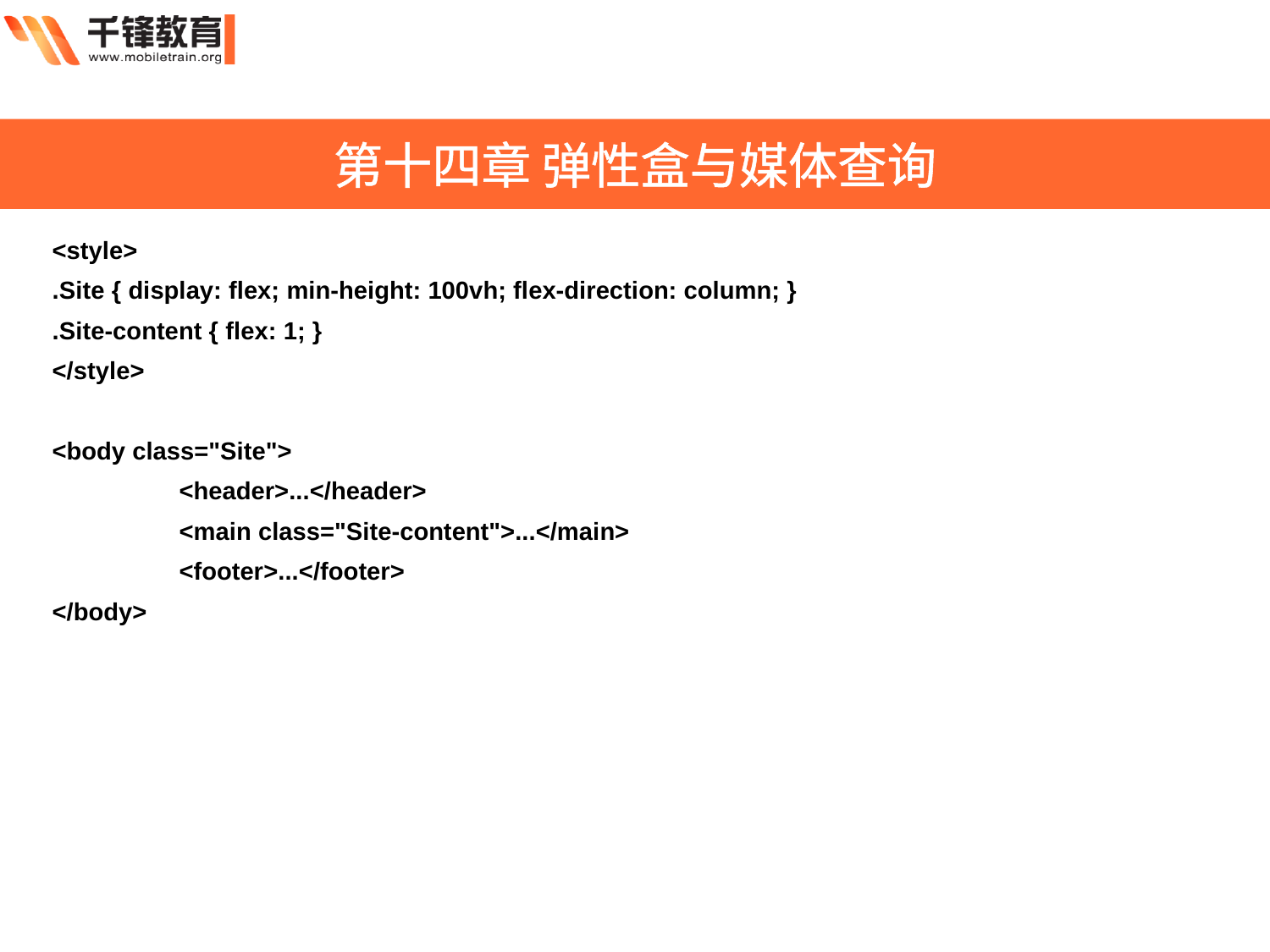

第十四章 弹性盒与媒体查询
<style>
.Site { display: flex; min-height: 100vh; flex-direction: column; }
.Site-content { flex: 1; }
</style>

<body class="Site">
	<header>...</header>
	<main class="Site-content">...</main>
	<footer>...</footer>
</body>